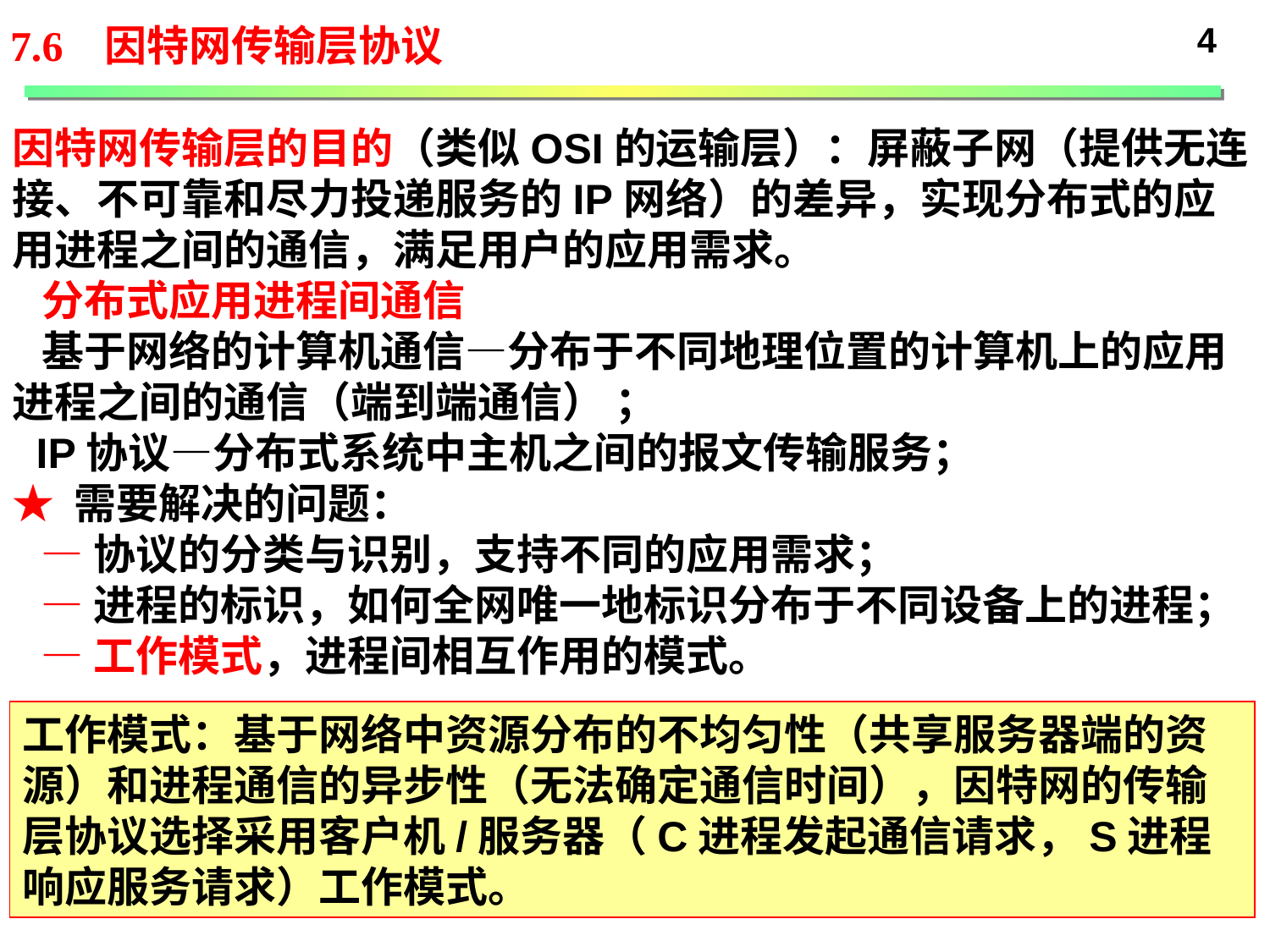

4
7.6   因特网传输层协议

因特网传输层的目的（类似OSI的运输层）：屏蔽子网（提供无连接、不可靠和尽力投递服务的IP网络）的差异，实现分布式的应用进程之间的通信，满足用户的应用需求。
  分布式应用进程间通信
  基于网络的计算机通信—分布于不同地理位置的计算机上的应用进程之间的通信（端到端通信） ；
  IP协议—分布式系统中主机之间的报文传输服务；
★ 需要解决的问题：
   —协议的分类与识别，支持不同的应用需求；
   —进程的标识，如何全网唯一地标识分布于不同设备上的进程；
   —工作模式，进程间相互作用的模式。
工作模式：基于网络中资源分布的不均匀性（共享服务器端的资源）和进程通信的异步性（无法确定通信时间），因特网的传输层协议选择采用客户机/服务器（C进程发起通信请求，S进程响应服务请求）工作模式。